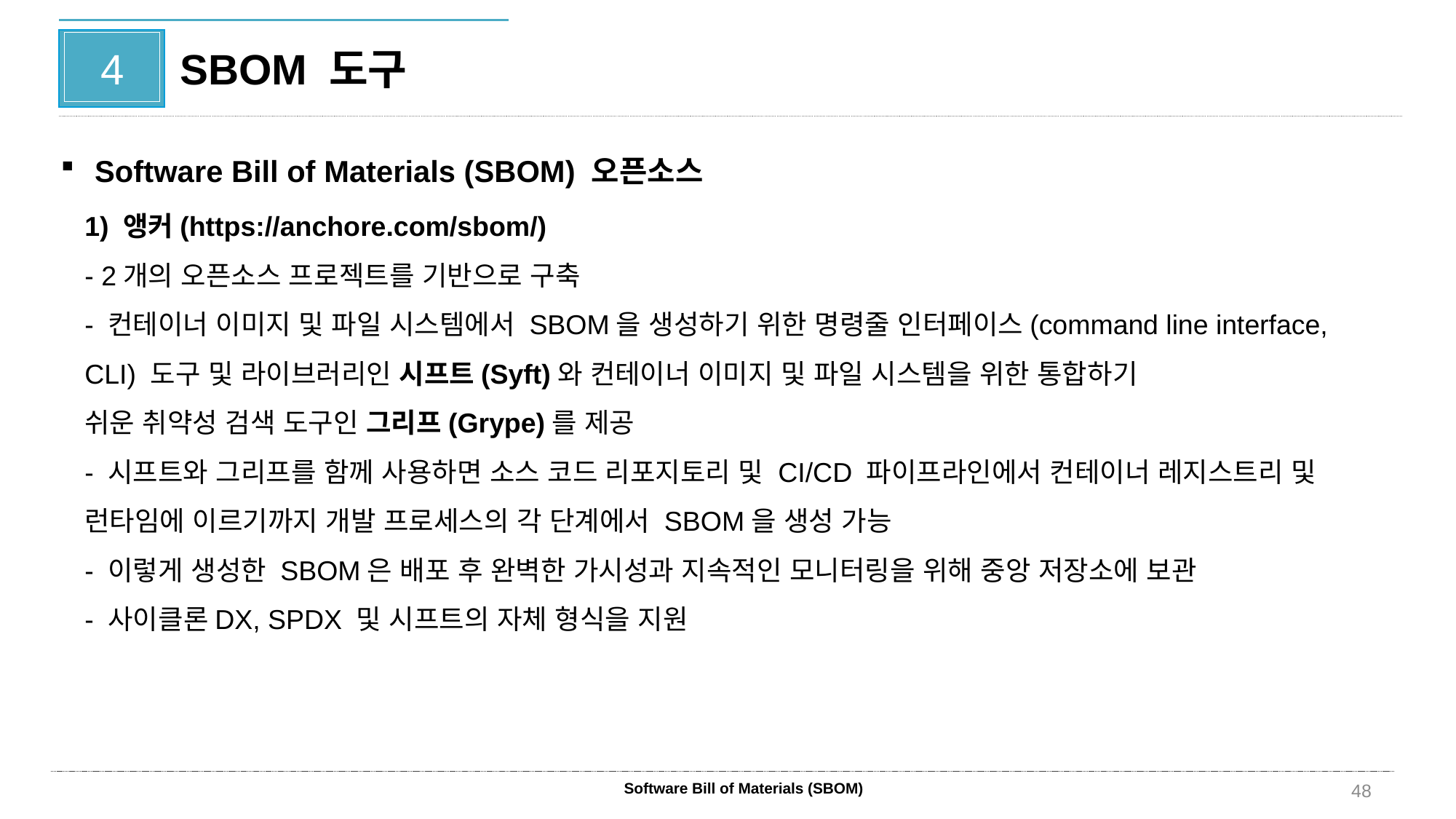

4
SBOM 도구
Software Bill of Materials (SBOM) 오픈소스
1) 앵커(https://anchore.com/sbom/)
- 2개의 오픈소스 프로젝트를 기반으로 구축
- 컨테이너 이미지 및 파일 시스템에서 SBOM을 생성하기 위한 명령줄 인터페이스(command line interface, CLI) 도구 및 라이브러리인 시프트(Syft)와 컨테이너 이미지 및 파일 시스템을 위한 통합하기
쉬운 취약성 검색 도구인 그리프(Grype)를 제공
- 시프트와 그리프를 함께 사용하면 소스 코드 리포지토리 및 CI/CD 파이프라인에서 컨테이너 레지스트리 및 런타임에 이르기까지 개발 프로세스의 각 단계에서 SBOM을 생성 가능
- 이렇게 생성한 SBOM은 배포 후 완벽한 가시성과 지속적인 모니터링을 위해 중앙 저장소에 보관
- 사이클론DX, SPDX 및 시프트의 자체 형식을 지원